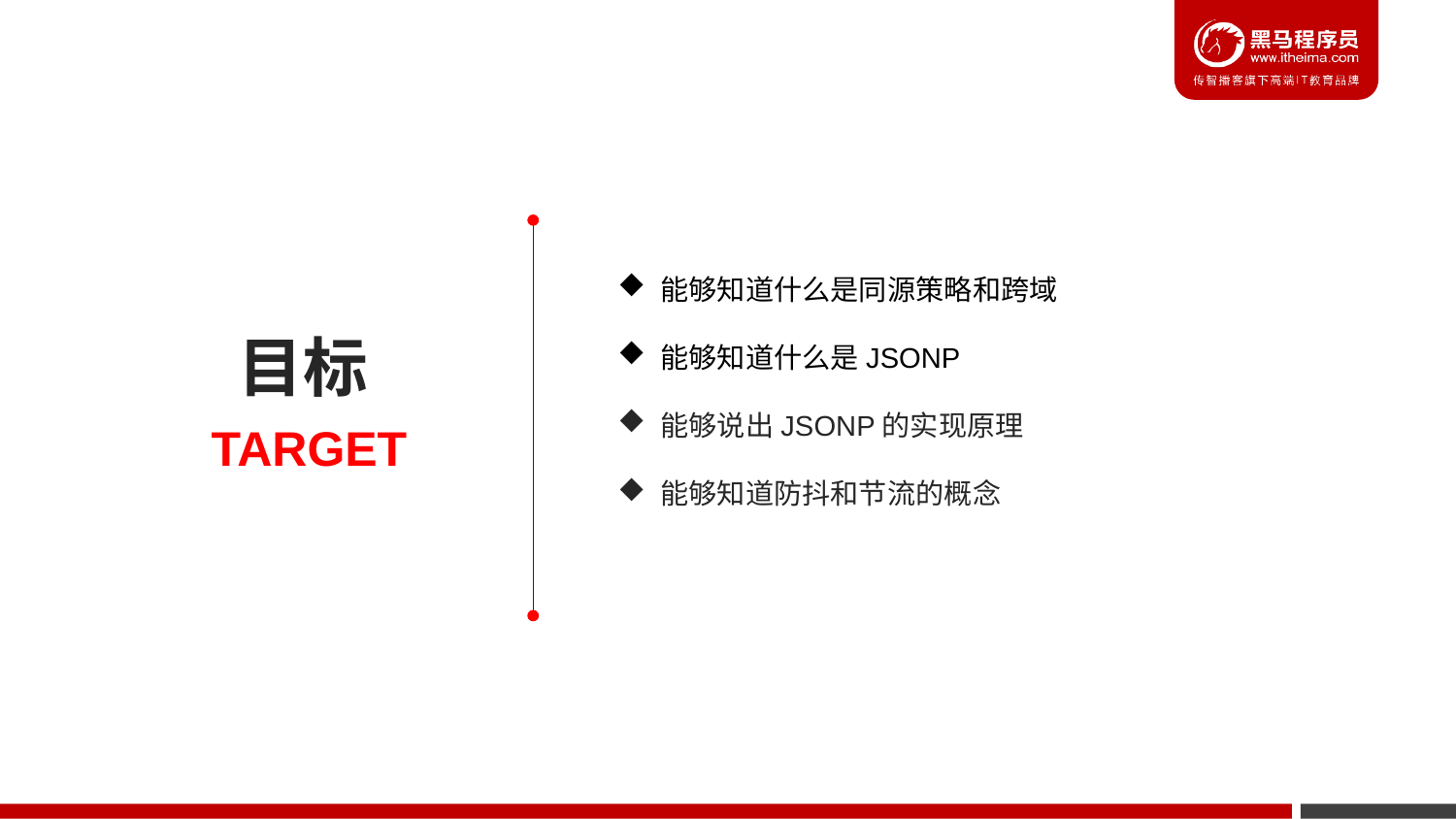

能够知道什么是同源策略和跨域
能够知道什么是JSONP
能够说出JSONP的实现原理
能够知道防抖和节流的概念